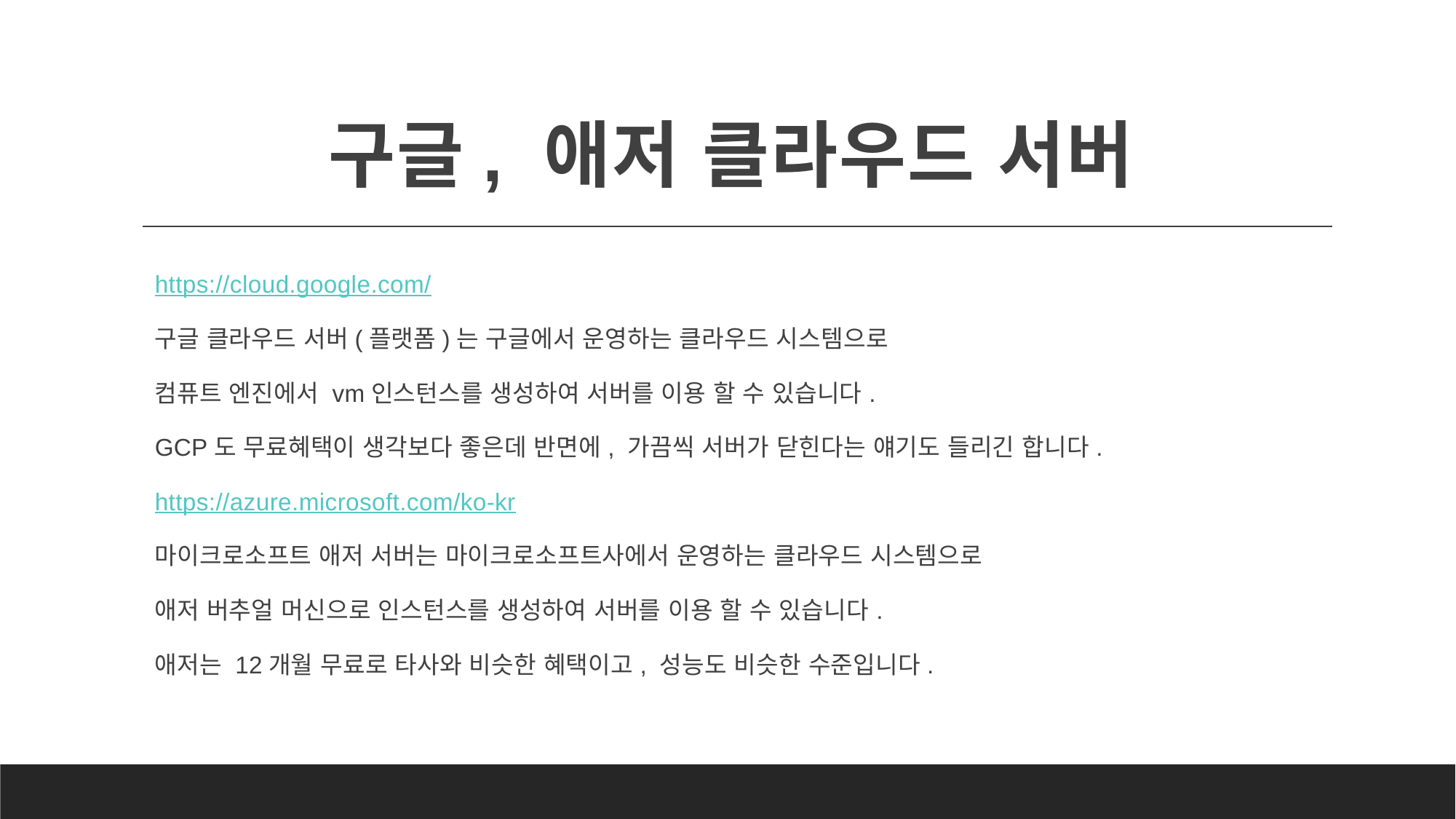

# 구글, 애저 클라우드 서버
https://cloud.google.com/
구글 클라우드 서버(플랫폼)는 구글에서 운영하는 클라우드 시스템으로
컴퓨트 엔진에서 vm인스턴스를 생성하여 서버를 이용 할 수 있습니다.
GCP도 무료혜택이 생각보다 좋은데 반면에, 가끔씩 서버가 닫힌다는 얘기도 들리긴 합니다.
https://azure.microsoft.com/ko-kr
마이크로소프트 애저 서버는 마이크로소프트사에서 운영하는 클라우드 시스템으로
애저 버추얼 머신으로 인스턴스를 생성하여 서버를 이용 할 수 있습니다.
애저는 12개월 무료로 타사와 비슷한 혜택이고, 성능도 비슷한 수준입니다.